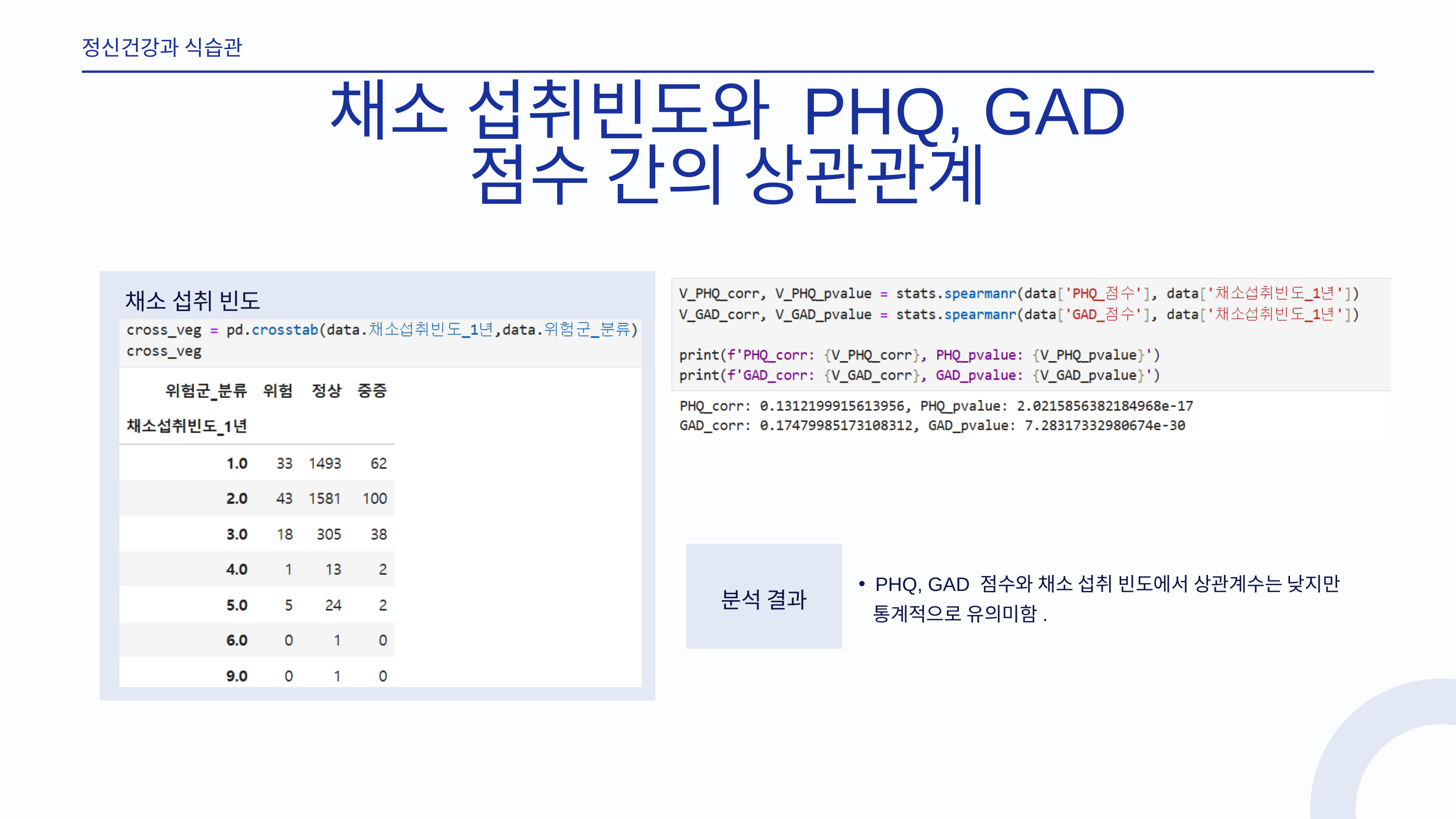

정신건강과 식습관

채소 섭취빈도와 PHQ, GAD 점수 간의 상관관계

채소 섭취 빈도

PHQ, GAD 점수와 채소 섭취 빈도에서 상관계수는 낮지만
      통계적으로 유의미함.
분석 결과